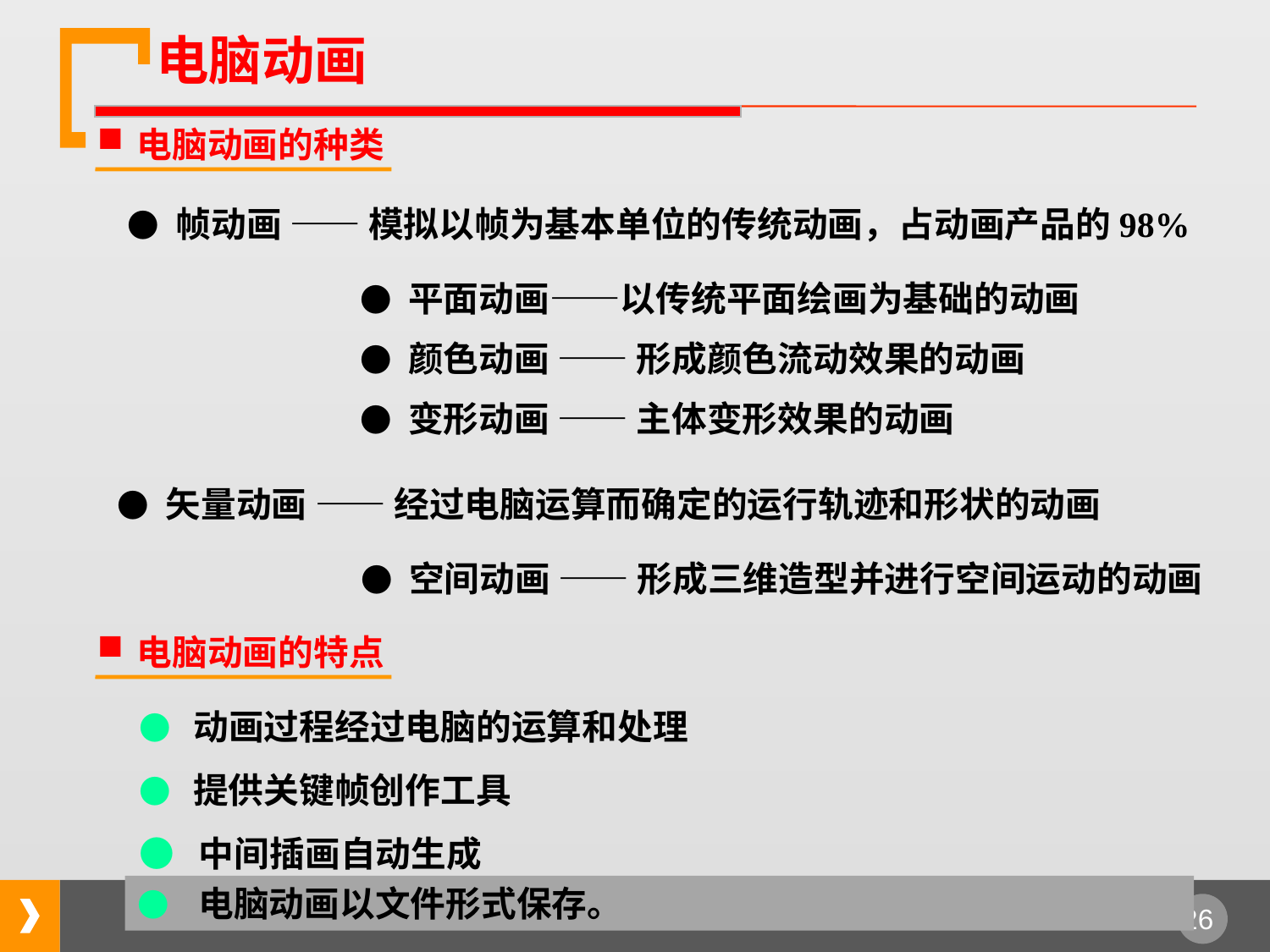

电脑动画

电脑动画的种类

● 帧动画 —— 模拟以帧为基本单位的传统动画，占动画产品的98%
● 平面动画——以传统平面绘画为基础的动画
● 颜色动画 —— 形成颜色流动效果的动画
● 变形动画 —— 主体变形效果的动画
● 矢量动画 —— 经过电脑运算而确定的运行轨迹和形状的动画
● 空间动画 —— 形成三维造型并进行空间运动的动画
电脑动画的特点

●  动画过程经过电脑的运算和处理
●  提供关键帧创作工具
●  中间插画自动生成
●   电脑动画以文件形式保存。